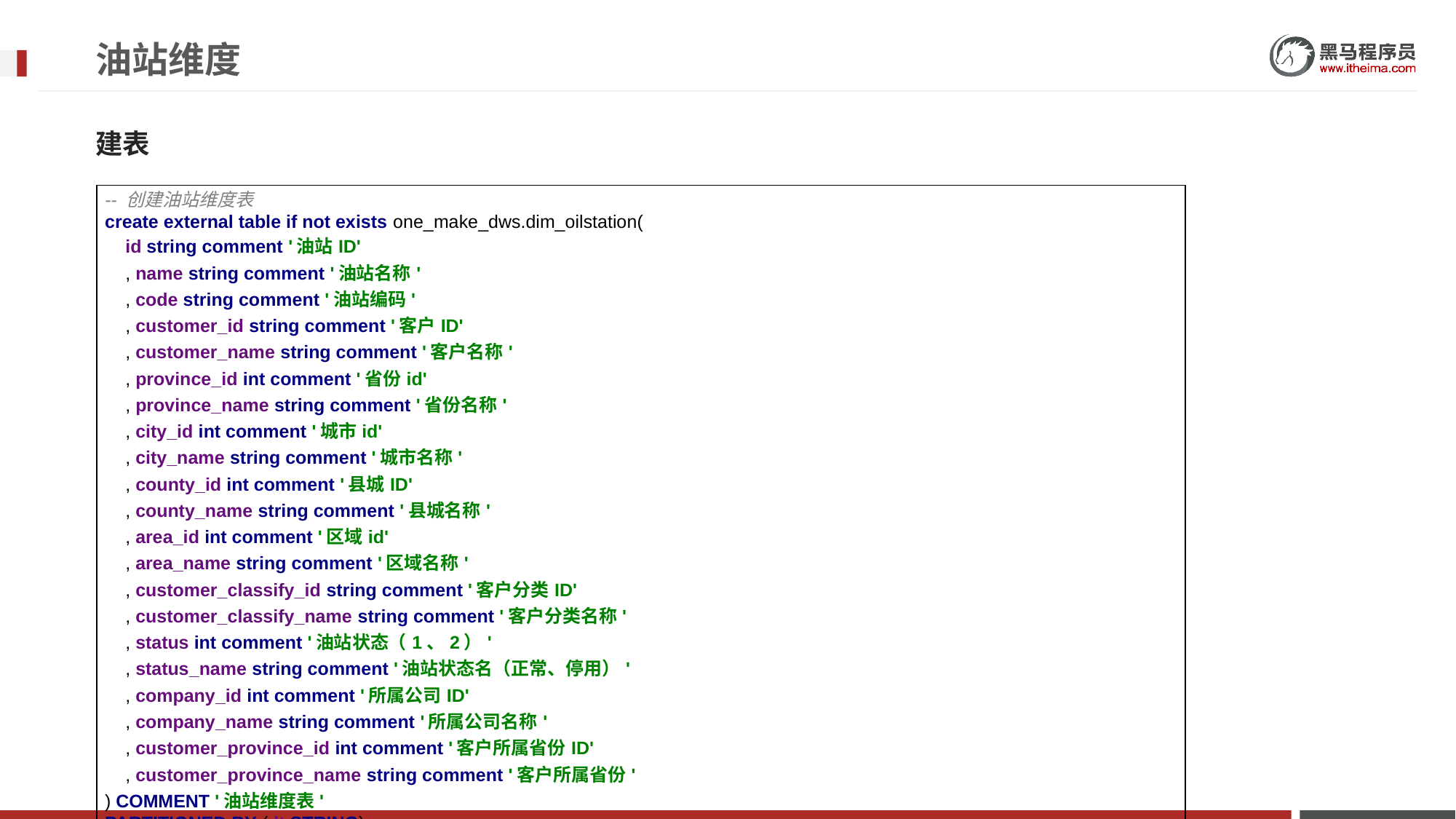

# 油站维度
建表
| -- 创建油站维度表 create external table if not exists one\_make\_dws.dim\_oilstation( id string comment '油站ID' , name string comment '油站名称' , code string comment '油站编码' , customer\_id string comment '客户ID' , customer\_name string comment '客户名称' , province\_id int comment '省份id' , province\_name string comment '省份名称' , city\_id int comment '城市id' , city\_name string comment '城市名称' , county\_id int comment '县城ID' , county\_name string comment '县城名称' , area\_id int comment '区域id' , area\_name string comment '区域名称' , customer\_classify\_id string comment '客户分类ID' , customer\_classify\_name string comment '客户分类名称' , status int comment '油站状态（1、2）' , status\_name string comment '油站状态名（正常、停用）' , company\_id int comment '所属公司ID' , company\_name string comment '所属公司名称' , customer\_province\_id int comment '客户所属省份ID' , customer\_province\_name string comment '客户所属省份' ) COMMENT '油站维度表' PARTITIONED BY (dt STRING) STORED AS TEXTFILE LOCATION '/data/dw/dws/one\_make/dim\_oilstation'; |
| --- |